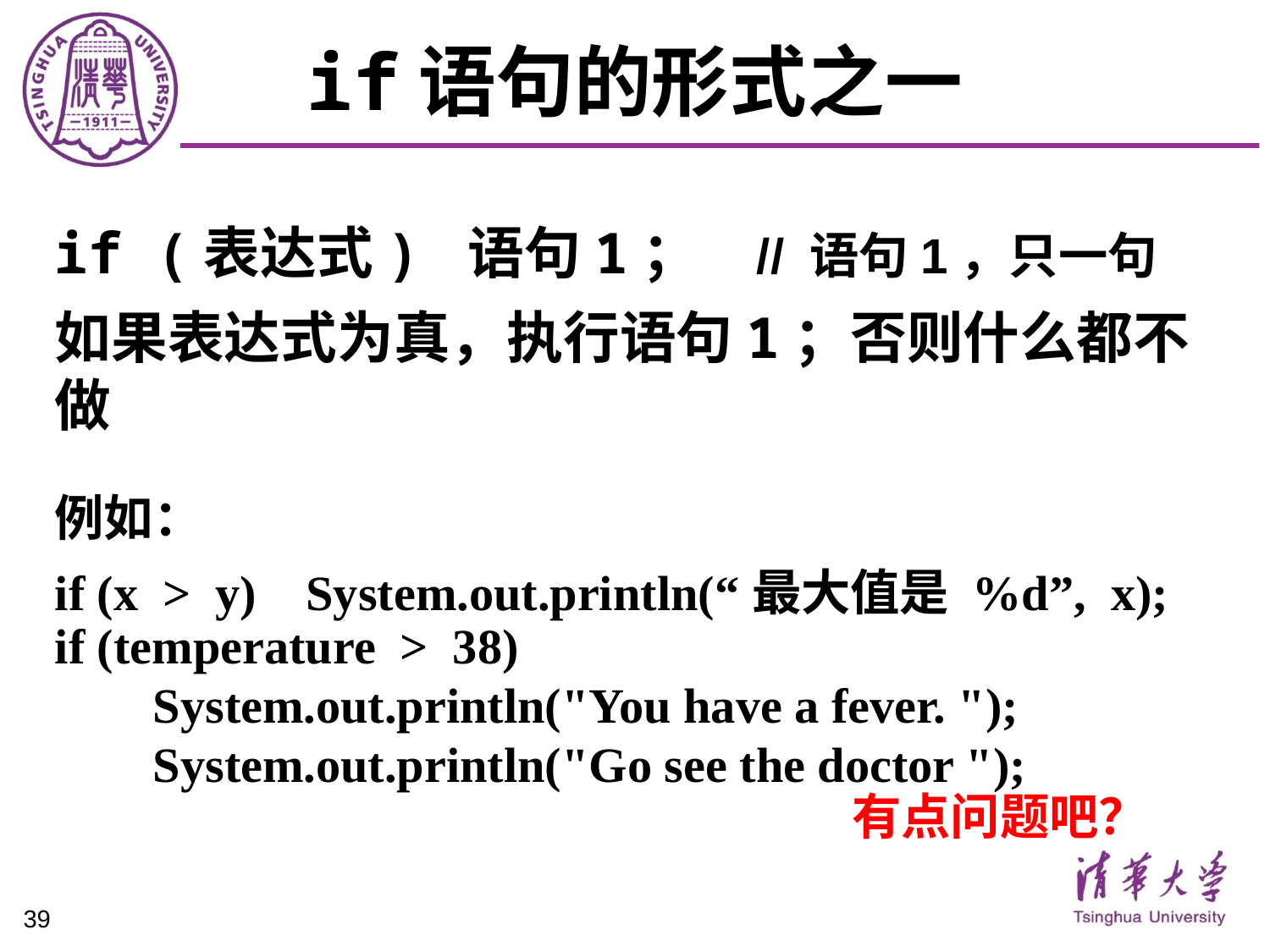

# if语句的形式之一
if (表达式) 语句1；    // 语句1，只一句
如果表达式为真，执行语句1；否则什么都不做
例如：
if (x  >  y)    System.out.println(“最大值是 %d”,  x);

if (temperature  >  38)
        System.out.println("You have a fever. ");
        System.out.println("Go see the doctor ");
有点问题吧？
39